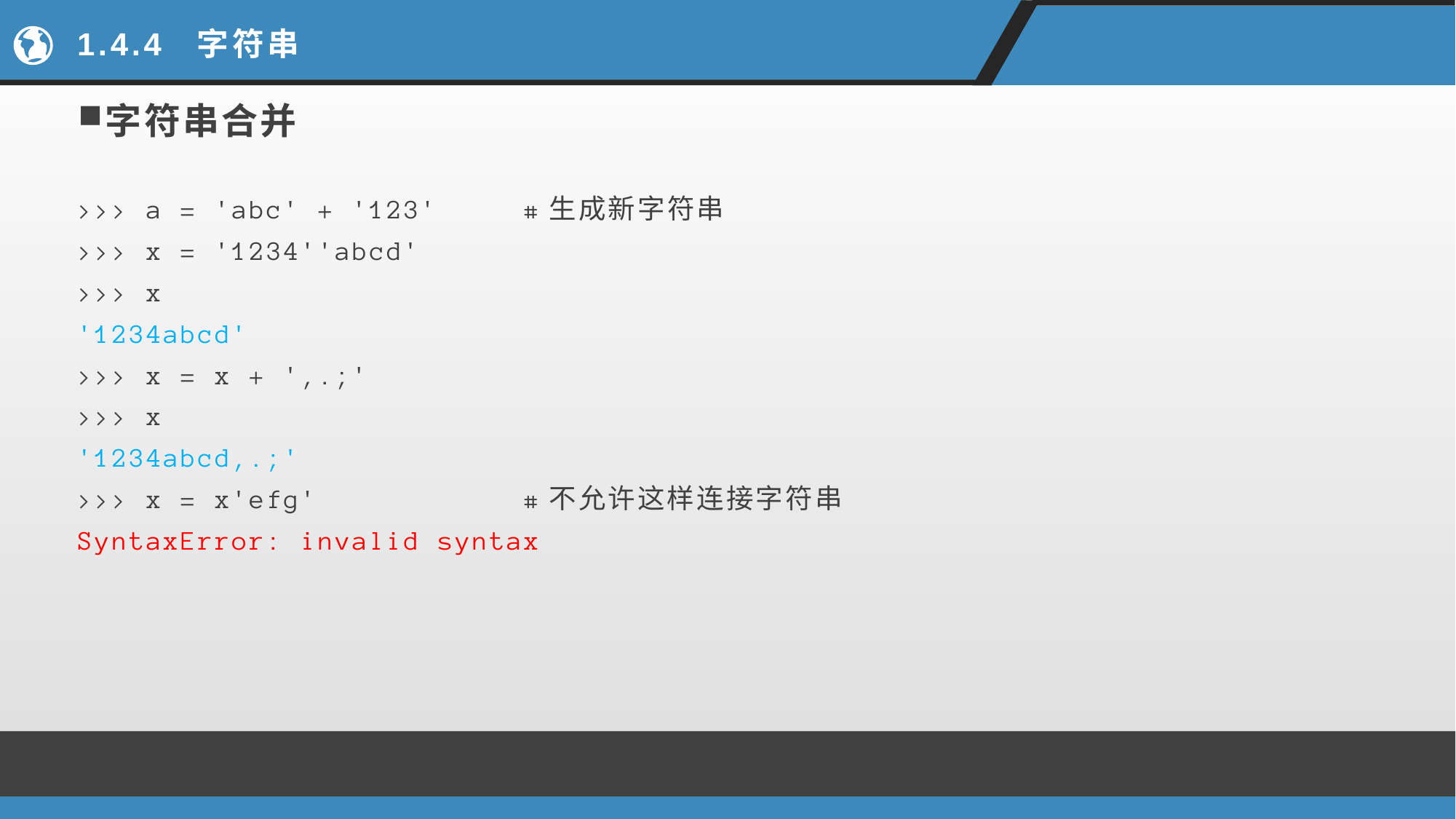

# 1.4.4  字符串

字符串合并

>>> a = 'abc' + '123'     #生成新字符串
>>> x = '1234''abcd'
>>> x
'1234abcd'
>>> x = x + ',.;'
>>> x
'1234abcd,.;'
>>> x = x'efg'            #不允许这样连接字符串
SyntaxError: invalid syntax